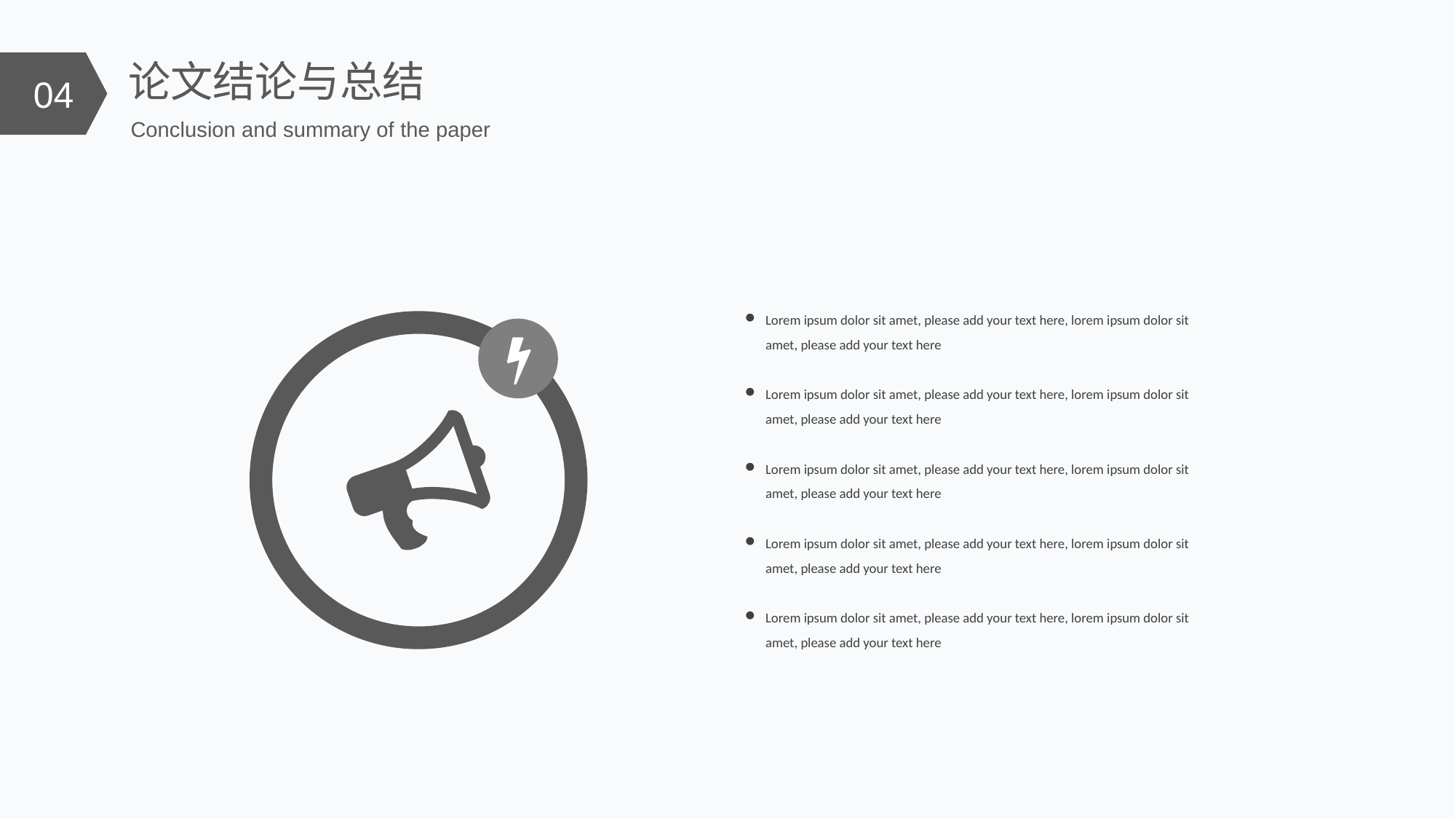

论文结论与总结
04
Conclusion and summary of the paper
Lorem ipsum dolor sit amet, please add your text here, lorem ipsum dolor sit amet, please add your text here

Lorem ipsum dolor sit amet, please add your text here, lorem ipsum dolor sit amet, please add your text here
Lorem ipsum dolor sit amet, please add your text here, lorem ipsum dolor sit amet, please add your text here
Lorem ipsum dolor sit amet, please add your text here, lorem ipsum dolor sit amet, please add your text here
Lorem ipsum dolor sit amet, please add your text here, lorem ipsum dolor sit amet, please add your text here